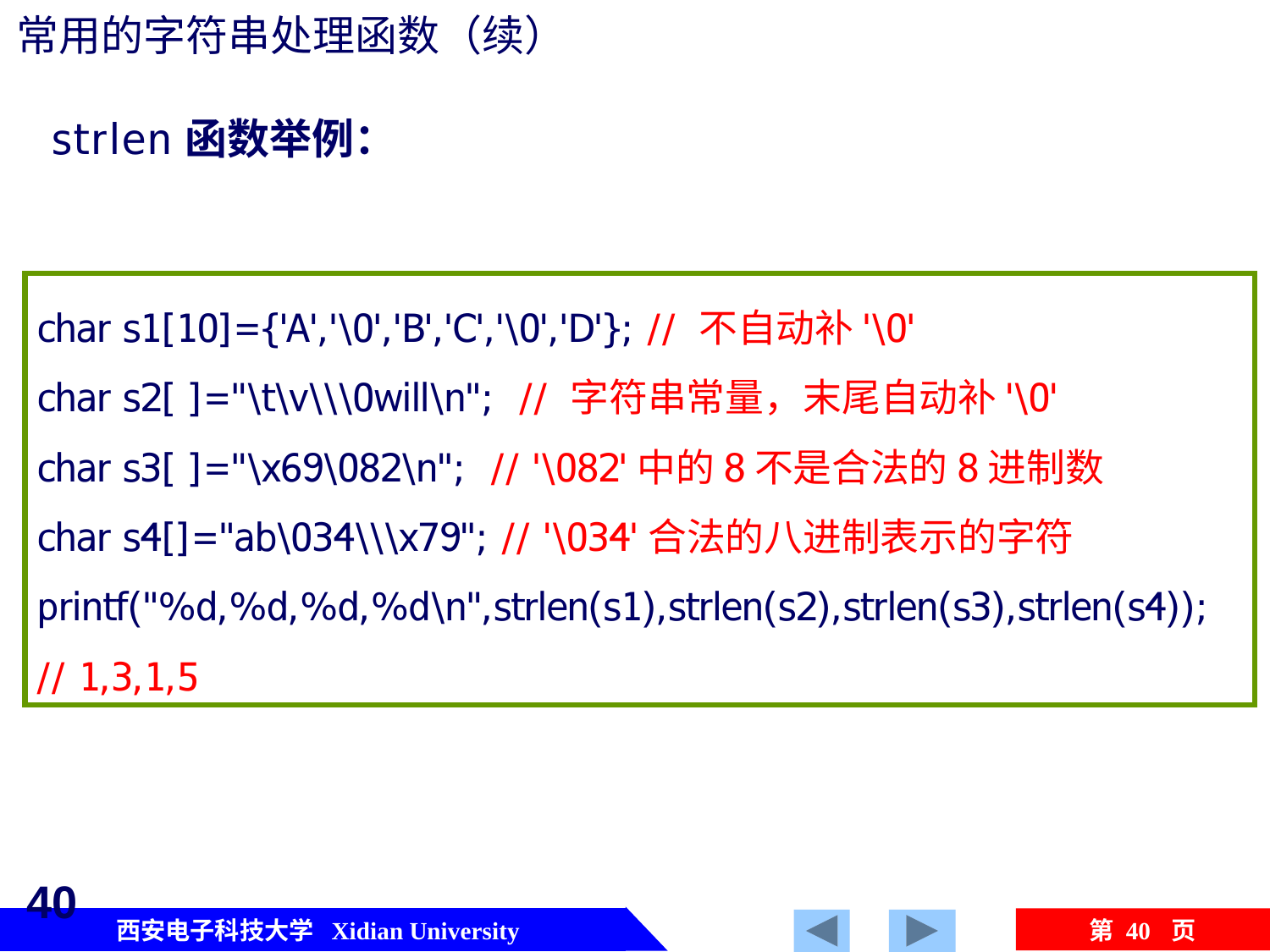

常用的字符串处理函数（续）
strlen函数举例：
char s1[10]={'A','\0','B','C','\0','D'}; // 不自动补'\0'
char s2[ ]="\t\v\\\0will\n";  // 字符串常量，末尾自动补'\0'
char s3[ ]="\x69\082\n";  // '\082'中的8不是合法的8进制数
char s4[]="ab\034\\\x79"; // '\034'合法的八进制表示的字符
printf("%d,%d,%d,%d\n",strlen(s1),strlen(s2),strlen(s3),strlen(s4));
// 1,3,1,5
40